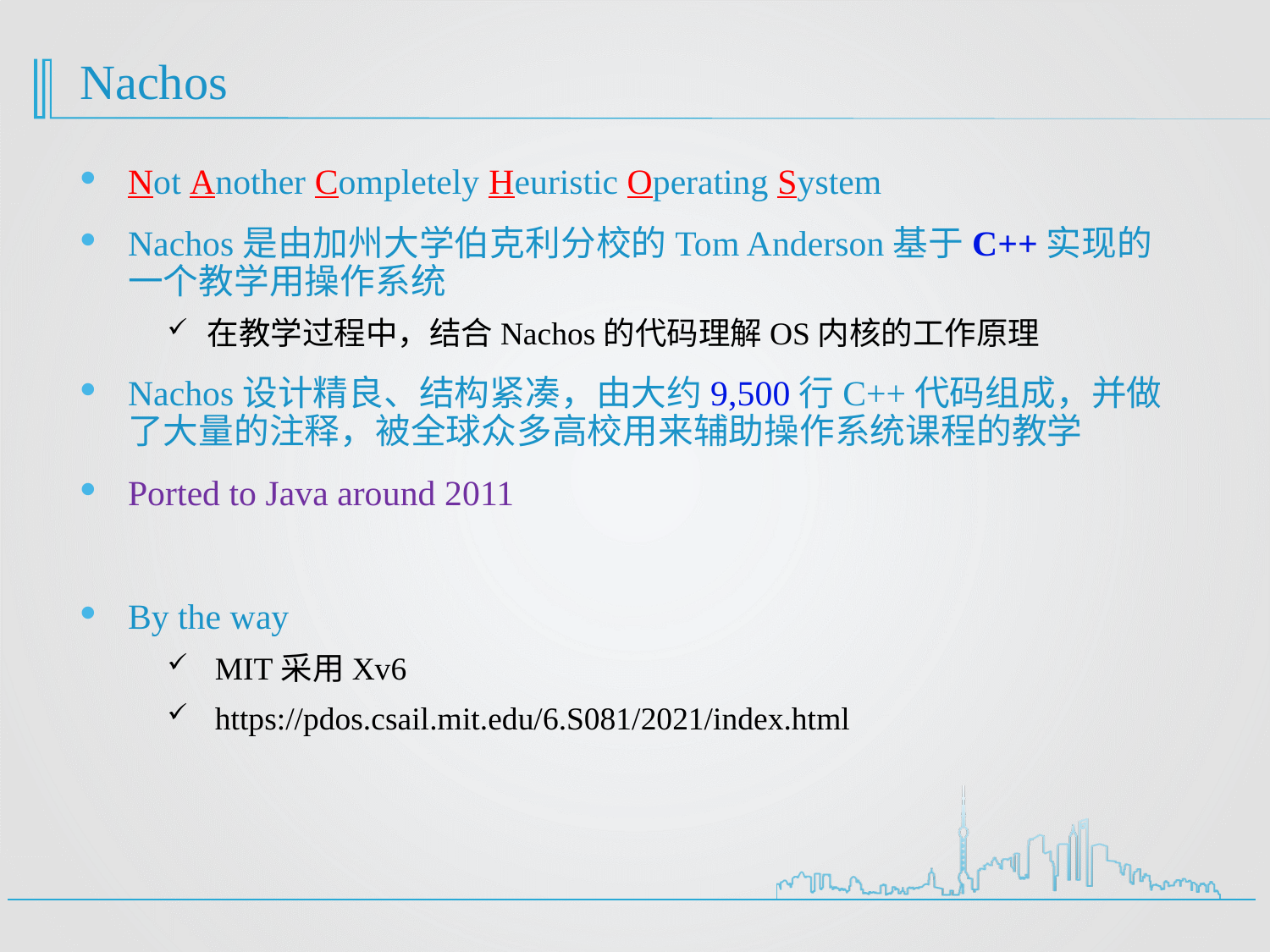

# Nachos
Not Another Completely Heuristic Operating System
Nachos是由加州大学伯克利分校的Tom Anderson基于C++实现的一个教学用操作系统
在教学过程中，结合Nachos的代码理解OS内核的工作原理
Nachos设计精良、结构紧凑，由大约9,500行C++代码组成，并做了大量的注释，被全球众多高校用来辅助操作系统课程的教学
Ported to Java around 2011

By the way
MIT采用Xv6
https://pdos.csail.mit.edu/6.S081/2021/index.html